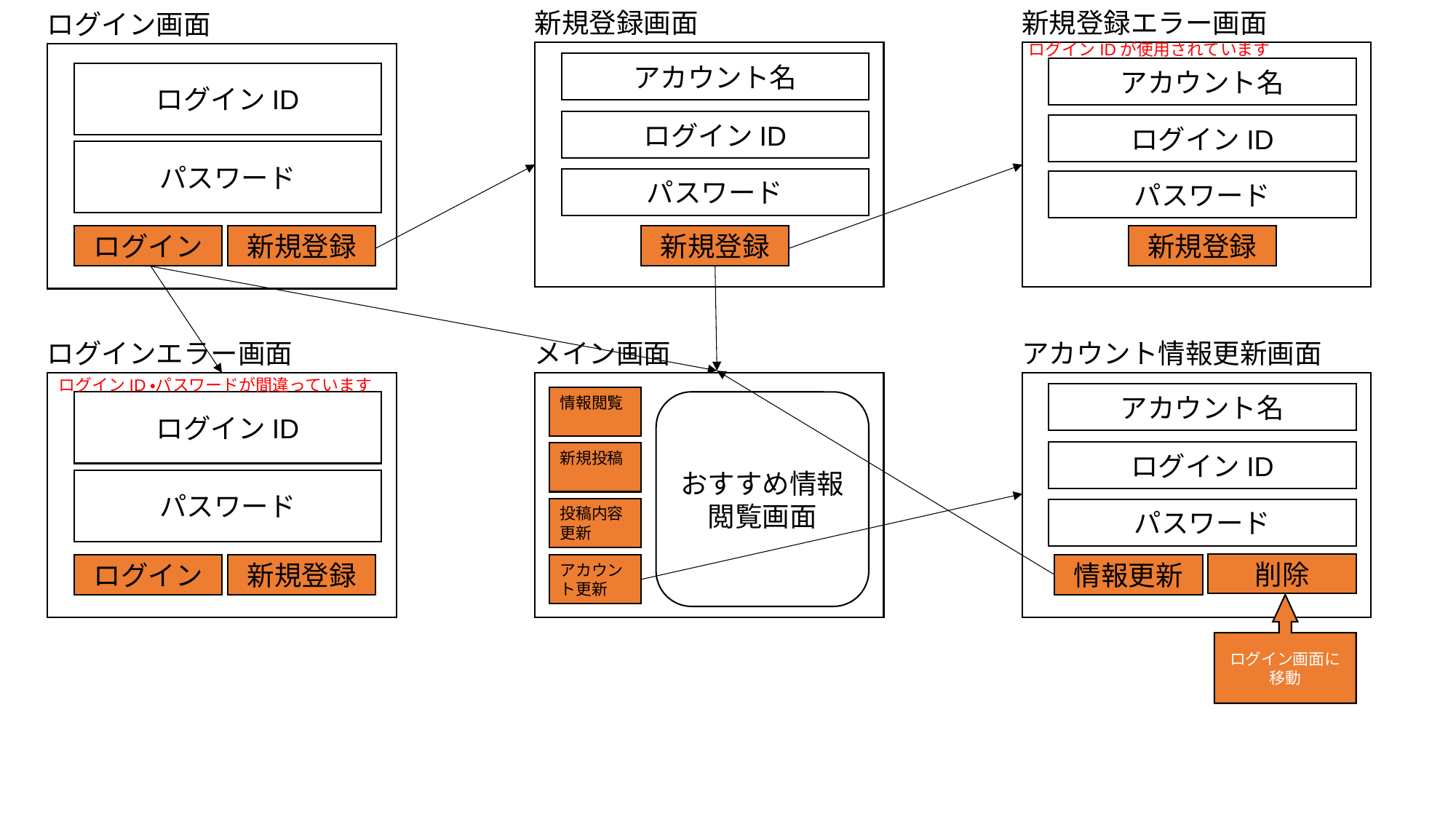

新規登録画面
新規登録エラー画面
ログイン画面
ログインIDが使用されています

アカウント名
アカウント名
ログインID
ログインID
ログインID
パスワード
パスワード
パスワード
ログイン
新規登録
新規登録
新規登録
ログインエラー画面
メイン画面
アカウント情報更新画面
ログインID・パスワードが間違っています

アカウント名
情報閲覧

ログインID
おすすめ情報閲覧画面
ログインID
新規投稿

パスワード
投稿内容更新
パスワード
削除
ログイン
新規登録
情報更新
アカウント更新
ログイン画面に移動